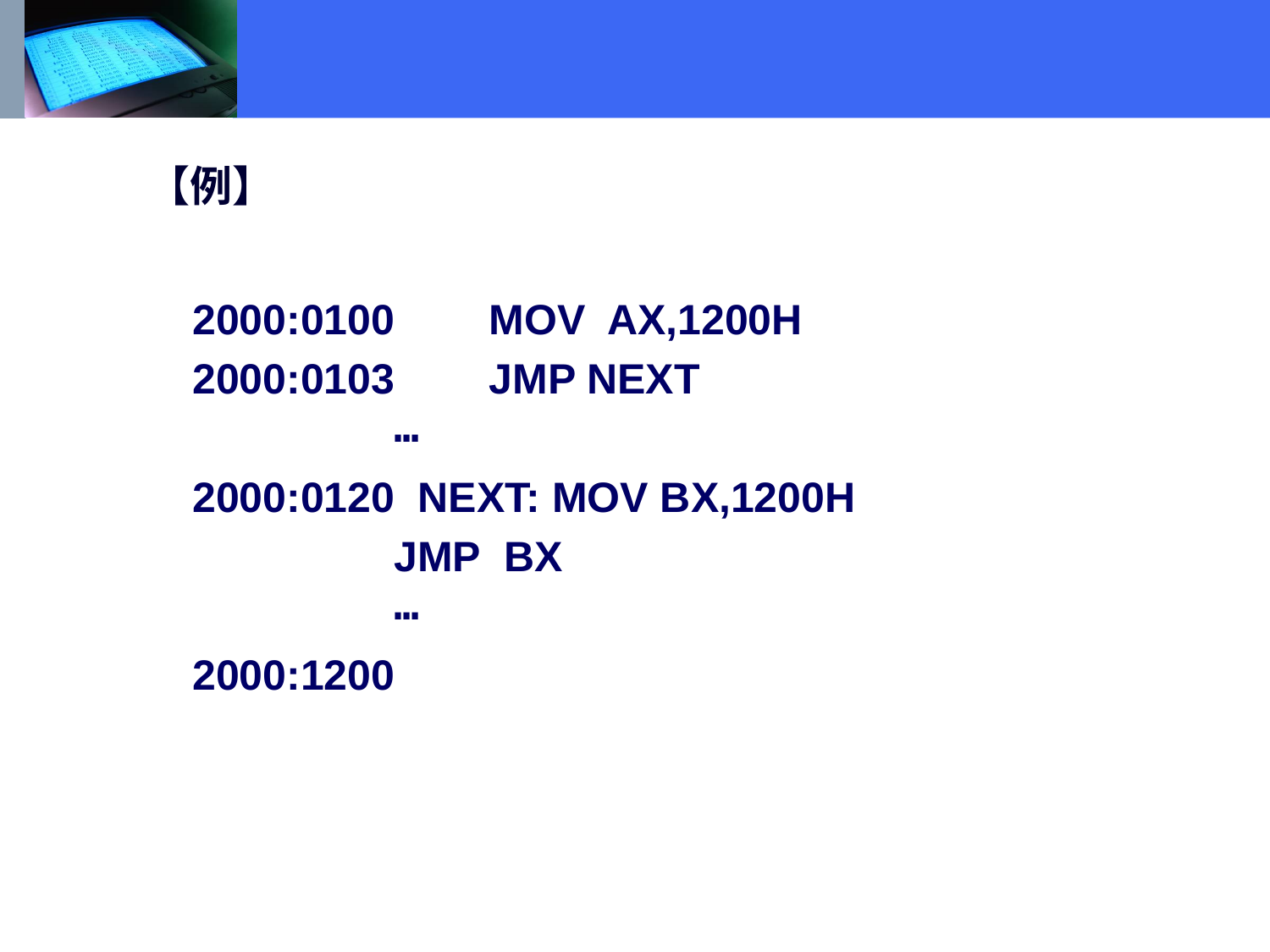

【例】
2000:0100        MOV  AX,1200H
2000:0103        JMP NEXT
                 ┅
2000:0120  NEXT: MOV BX,1200H
                 JMP  BX
                 ┅
2000:1200